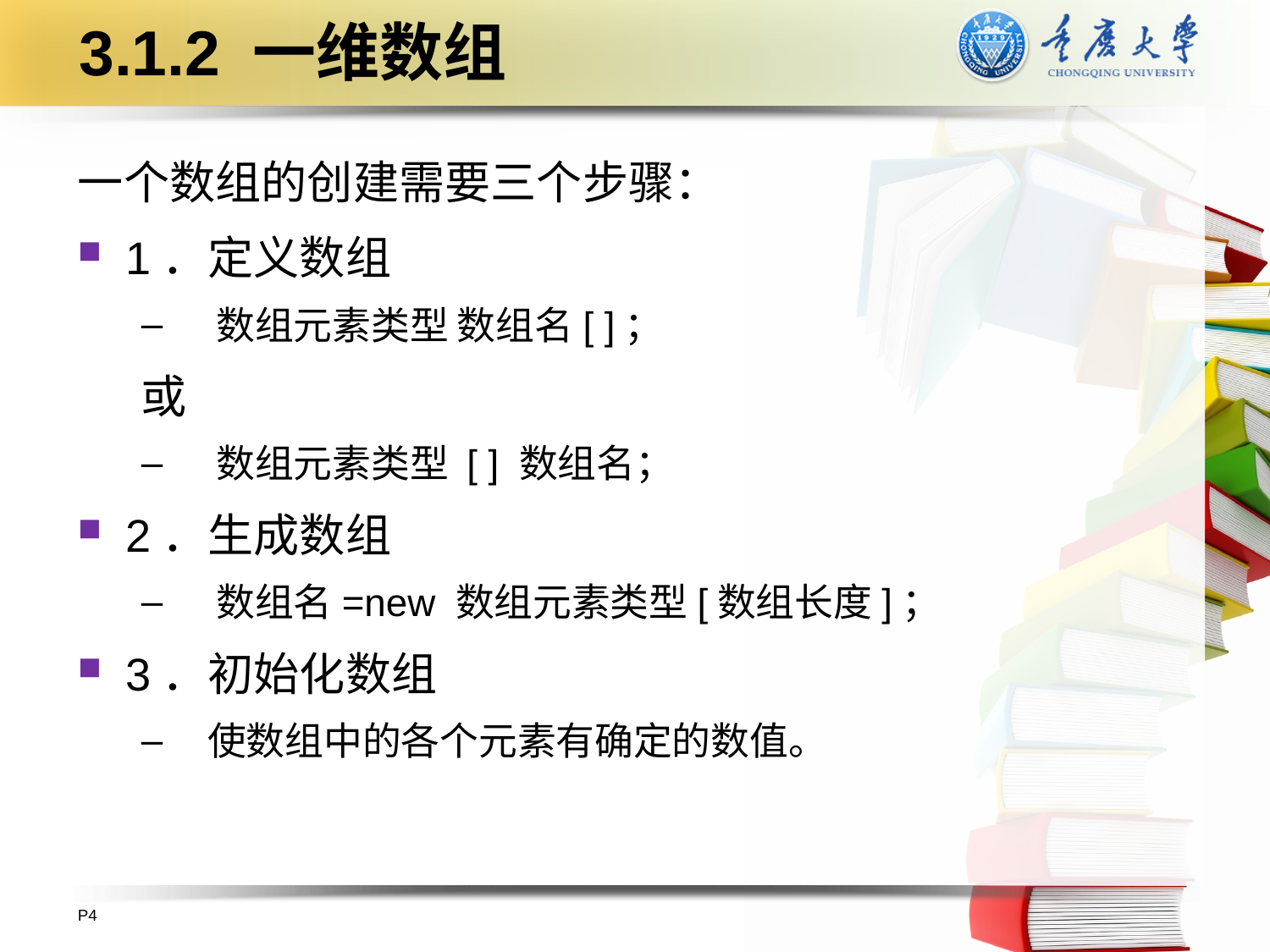

# 3.1.2 一维数组
一个数组的创建需要三个步骤：
1．定义数组
   数组元素类型 数组名[ ]；
     或
   数组元素类型 [ ] 数组名；
2．生成数组
   数组名=new 数组元素类型[数组长度]；
3．初始化数组
  使数组中的各个元素有确定的数值。
P4